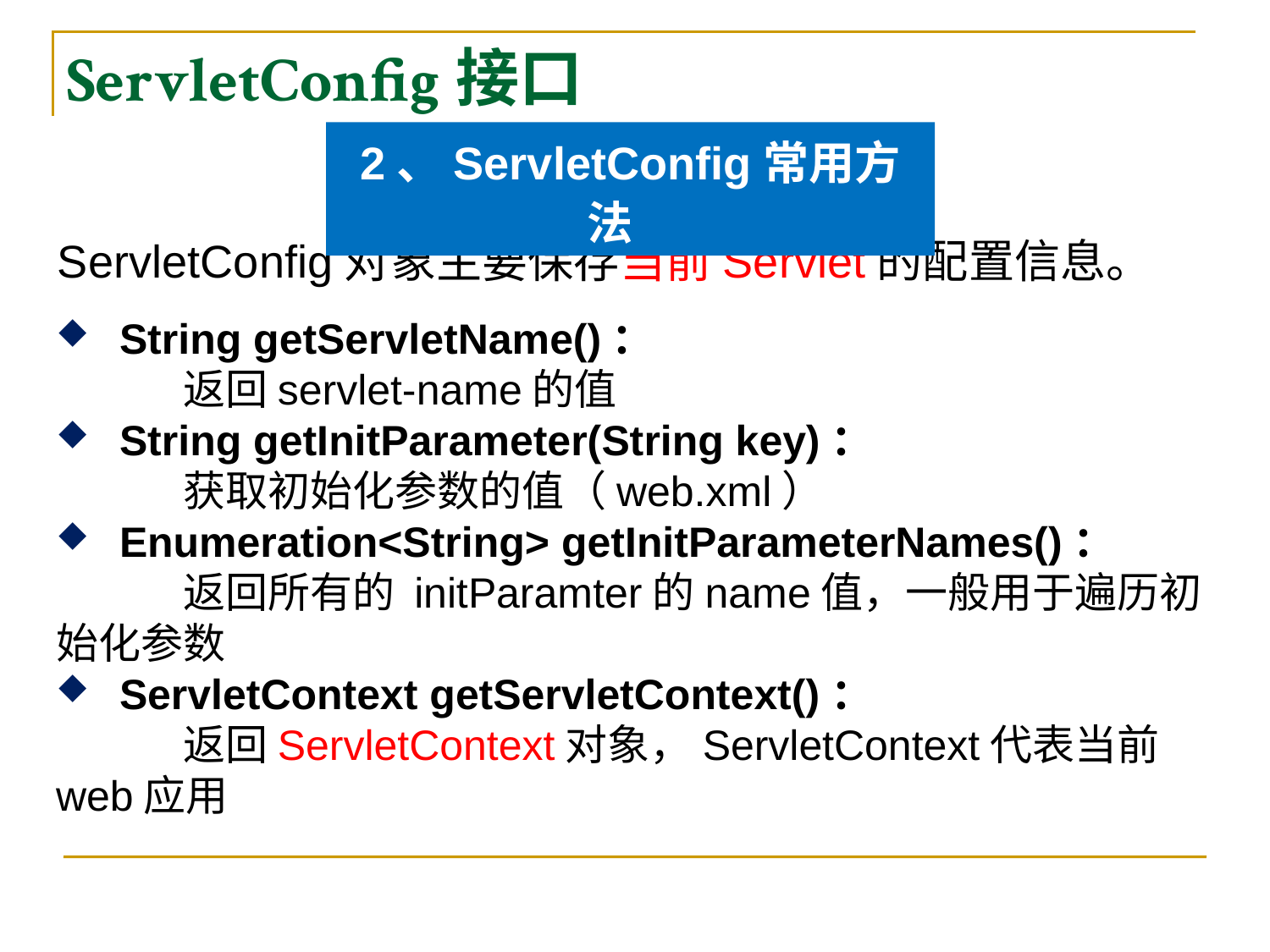

# ServletConfig接口

ServletConfig对象主要保存当前Servlet的配置信息。

2、ServletConfig常用方法
String getServletName()：
	返回servlet-name的值
String getInitParameter(String key)：
	获取初始化参数的值（web.xml）
Enumeration<String> getInitParameterNames()：
	返回所有的 initParamter的name值，一般用于遍历初始化参数
ServletContext getServletContext()：
	返回ServletContext对象，ServletContext代表当前web应用